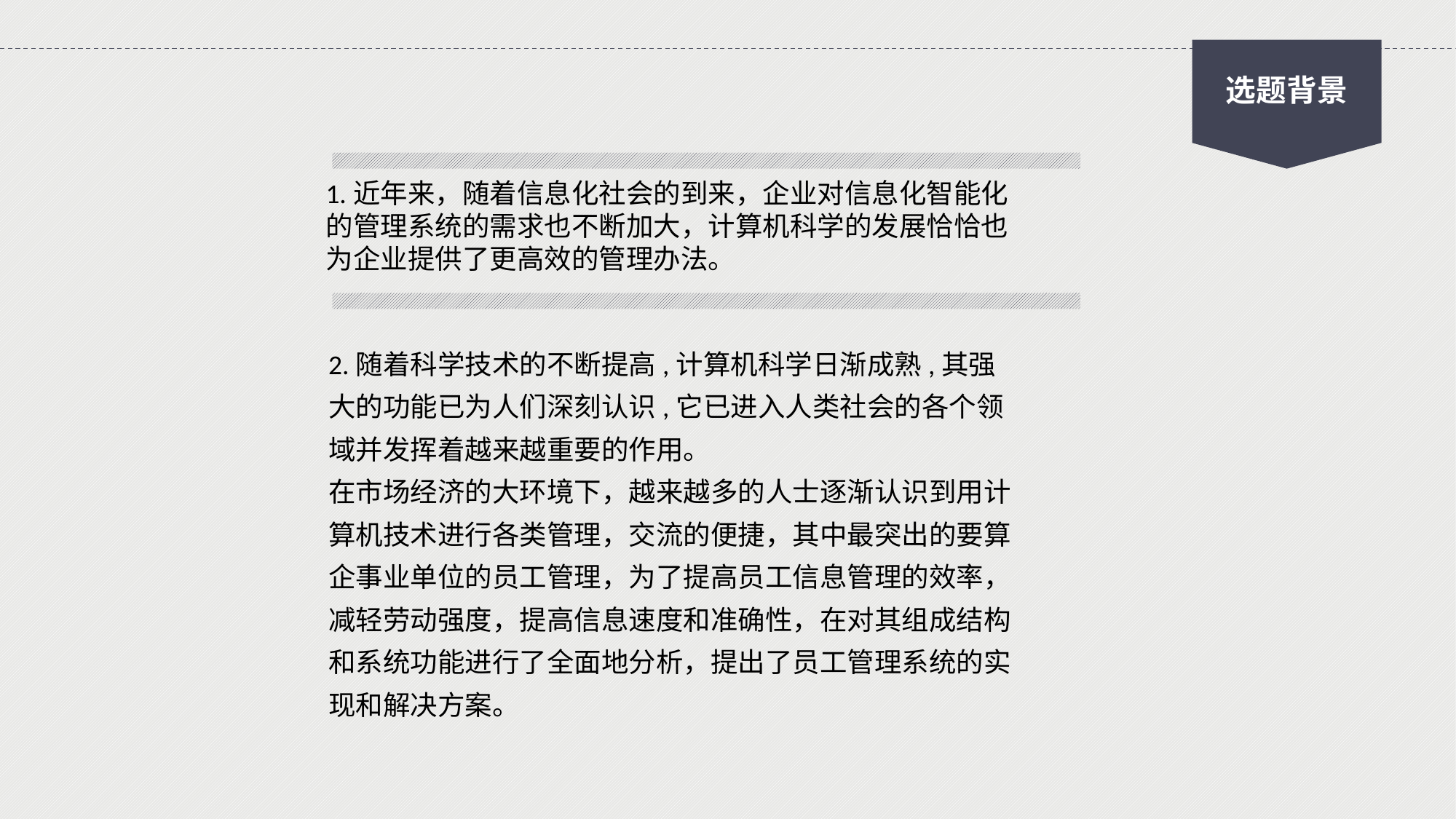

选题背景

1.近年来，随着信息化社会的到来，企业对信息化智能化的管理系统的需求也不断加大，计算机科学的发展恰恰也为企业提供了更高效的管理办法。

2.随着科学技术的不断提高,计算机科学日渐成熟,其强大的功能已为人们深刻认识,它已进入人类社会的各个领域并发挥着越来越重要的作用。
在市场经济的大环境下，越来越多的人士逐渐认识到用计算机技术进行各类管理，交流的便捷，其中最突出的要算企事业单位的员工管理，为了提高员工信息管理的效率，减轻劳动强度，提高信息速度和准确性，在对其组成结构和系统功能进行了全面地分析，提出了员工管理系统的实现和解决方案。